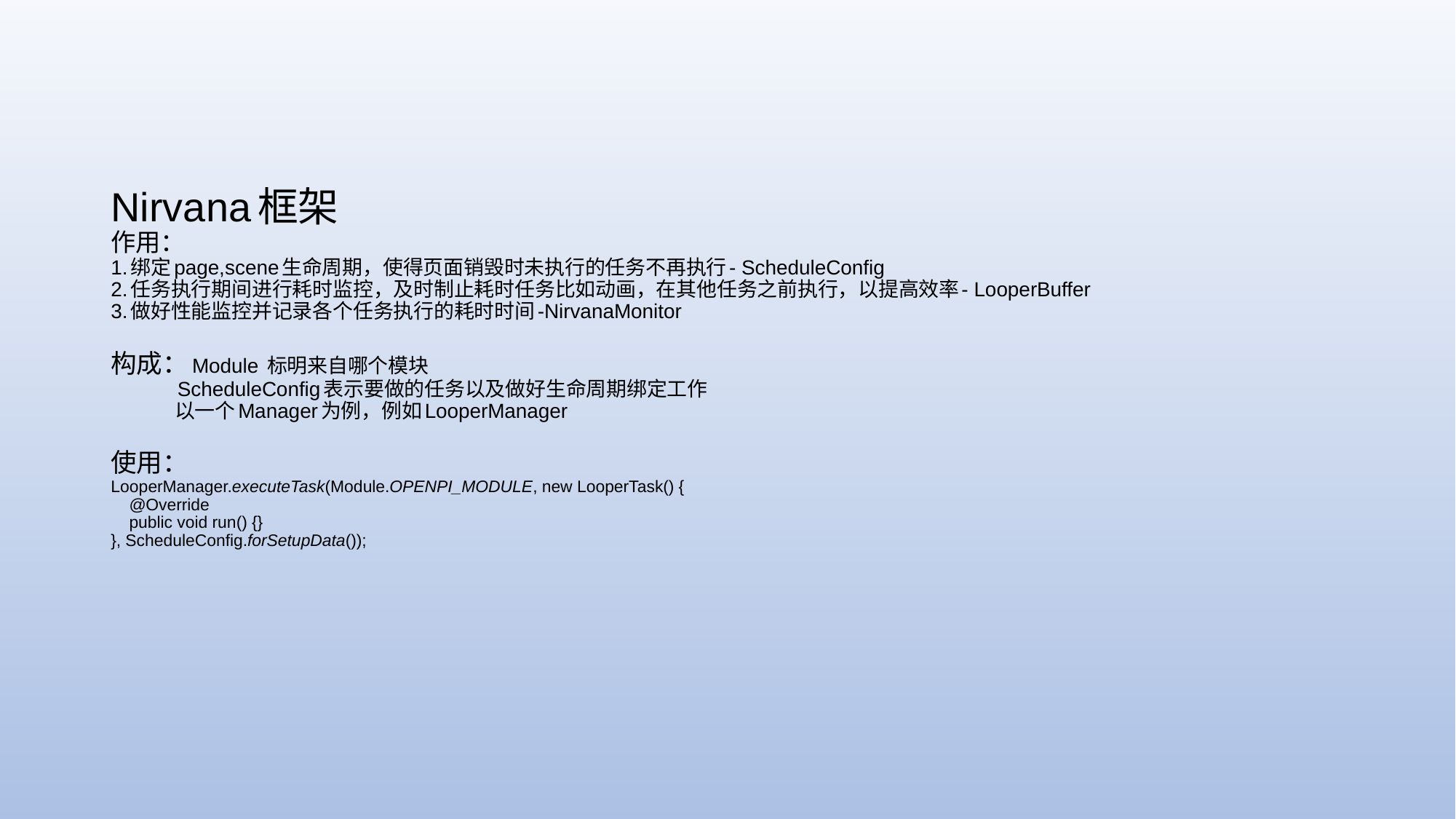

# Nirvana框架 作用： 1.绑定page,scene生命周期，使得页面销毁时未执行的任务不再执行- ScheduleConfig 2.任务执行期间进行耗时监控，及时制止耗时任务比如动画，在其他任务之前执行，以提高效率- LooperBuffer 3.做好性能监控并记录各个任务执行的耗时时间-NirvanaMonitor 构成：Module 标明来自哪个模块 ScheduleConfig表示要做的任务以及做好生命周期绑定工作 以一个Manager为例，例如LooperManager 使用： LooperManager.executeTask(Module.OPENPI_MODULE, new LooperTask() { @Override public void run() {} }, ScheduleConfig.forSetupData());